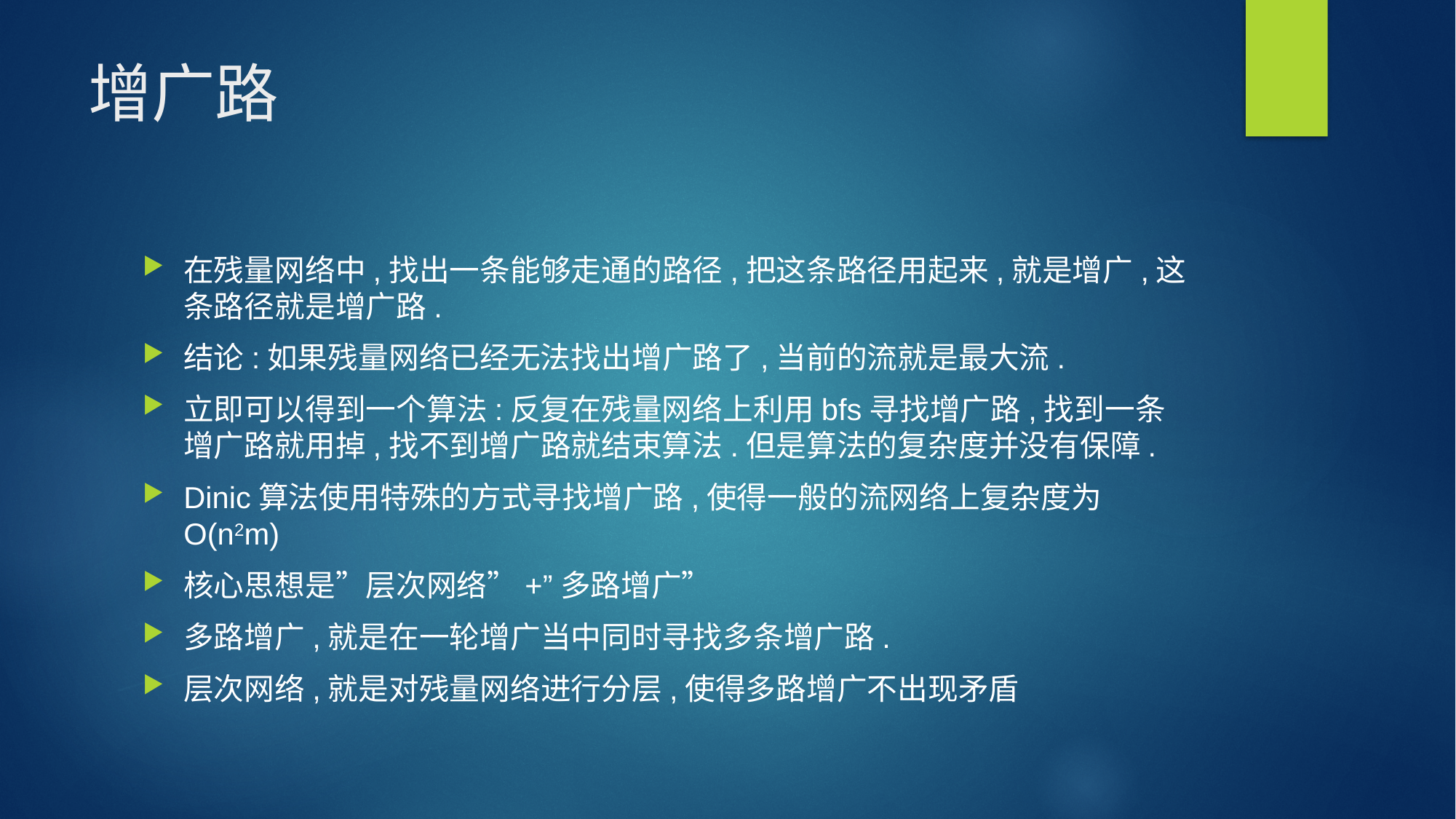

# 增广路
在残量网络中,找出一条能够走通的路径,把这条路径用起来,就是增广,这条路径就是增广路.
结论:如果残量网络已经无法找出增广路了,当前的流就是最大流.
立即可以得到一个算法:反复在残量网络上利用bfs寻找增广路,找到一条增广路就用掉,找不到增广路就结束算法.但是算法的复杂度并没有保障.
Dinic算法使用特殊的方式寻找增广路,使得一般的流网络上复杂度为O(n2m)
核心思想是”层次网络”+”多路增广”
多路增广,就是在一轮增广当中同时寻找多条增广路.
层次网络,就是对残量网络进行分层,使得多路增广不出现矛盾